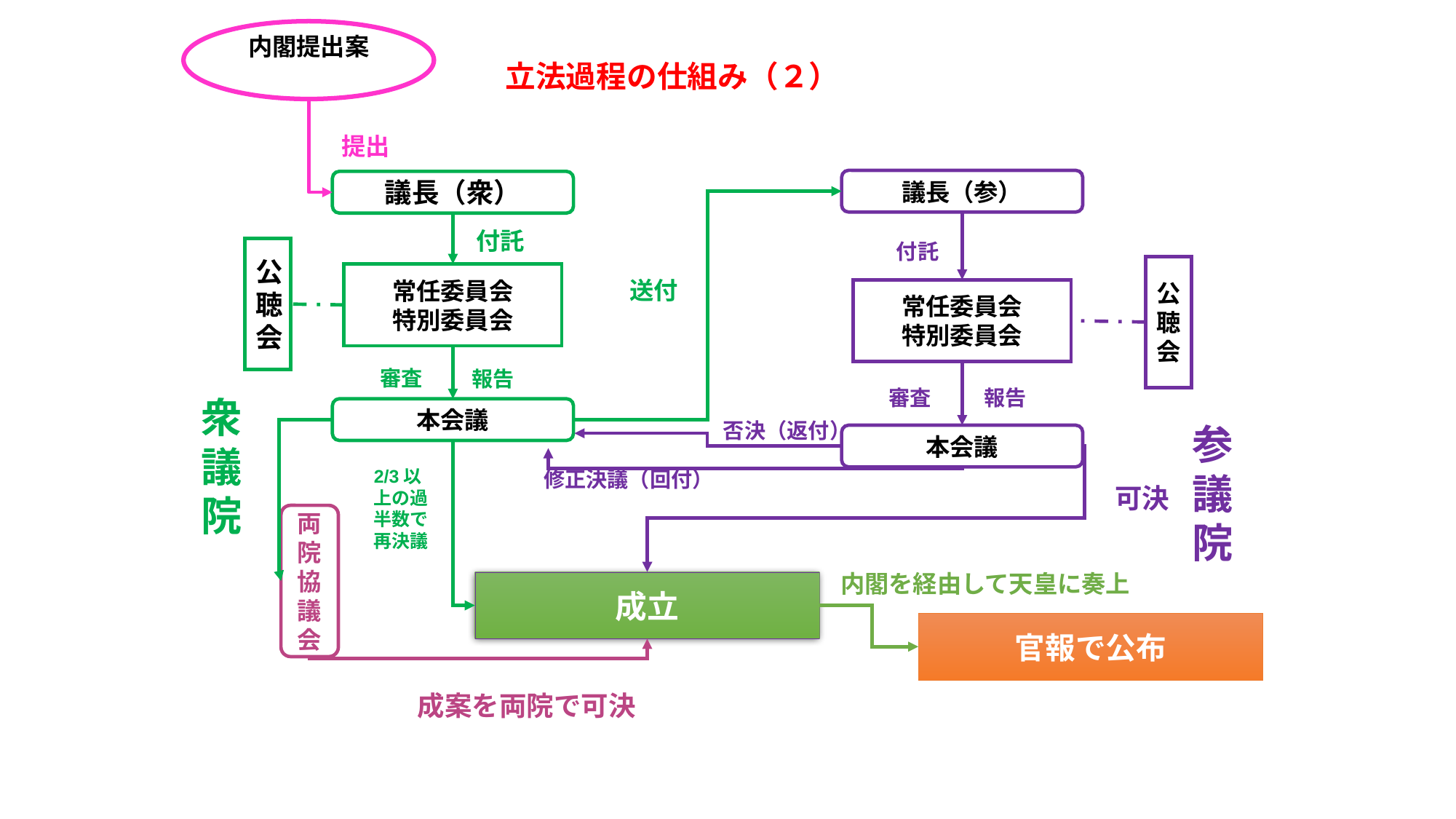

内閣提出案

立法過程の仕組み（２）
提出
議長（参）
議長（衆）
付託
付託
公聴会
公聴会
常任委員会
特別委員会
送付
常任委員会
特別委員会
審査
報告
報告
審査
衆議院
本会議
否決（返付）
参議院
本会議
2/3以上の過半数で再決議
修正決議（回付）
可決
両院協議会
内閣を経由して天皇に奏上
成立
官報で公布
成案を両院で可決